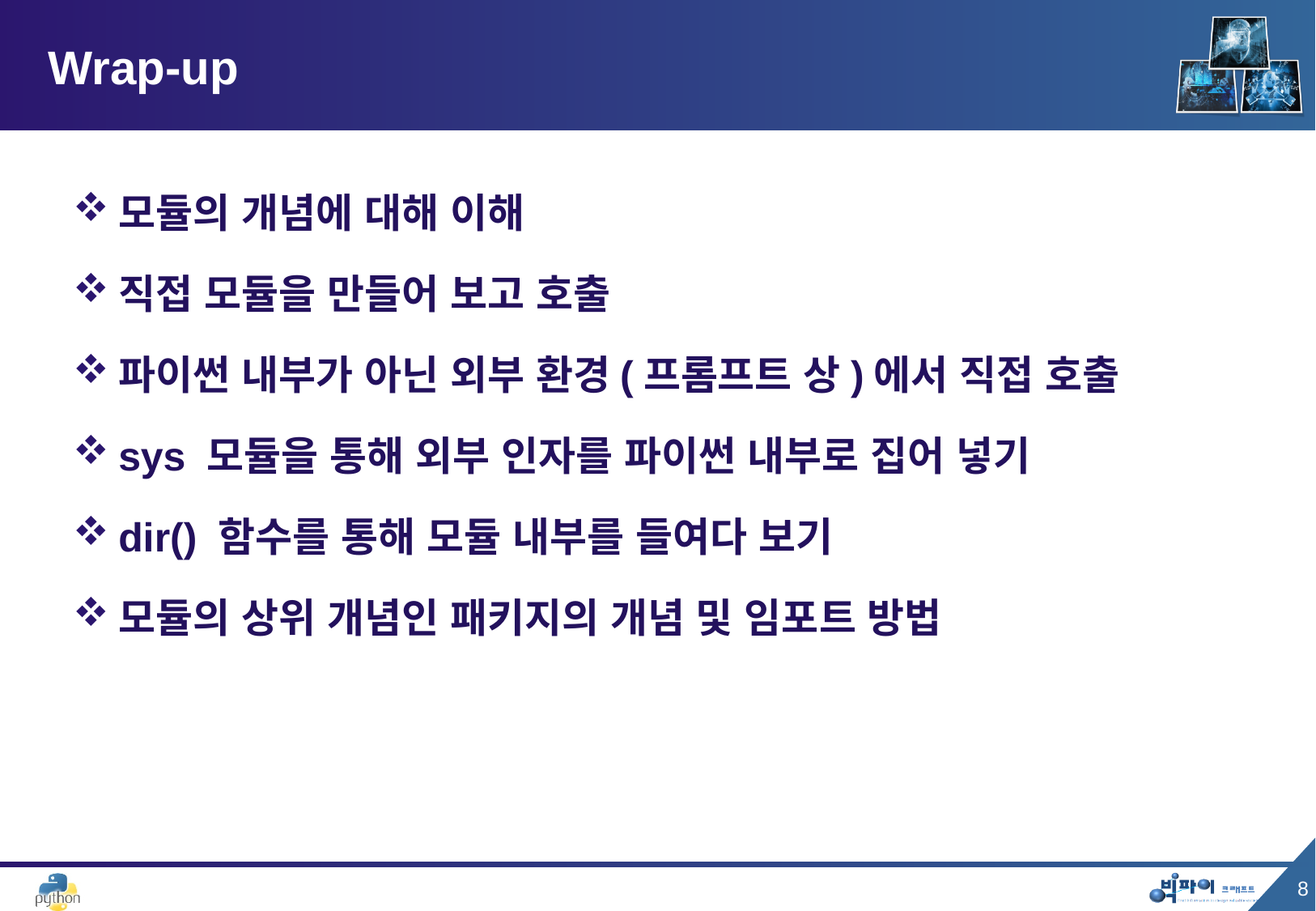

# Wrap-up
모듈의 개념에 대해 이해
직접 모듈을 만들어 보고 호출
파이썬 내부가 아닌 외부 환경(프롬프트 상)에서 직접 호출
sys 모듈을 통해 외부 인자를 파이썬 내부로 집어 넣기
dir() 함수를 통해 모듈 내부를 들여다 보기
모듈의 상위 개념인 패키지의 개념 및 임포트 방법